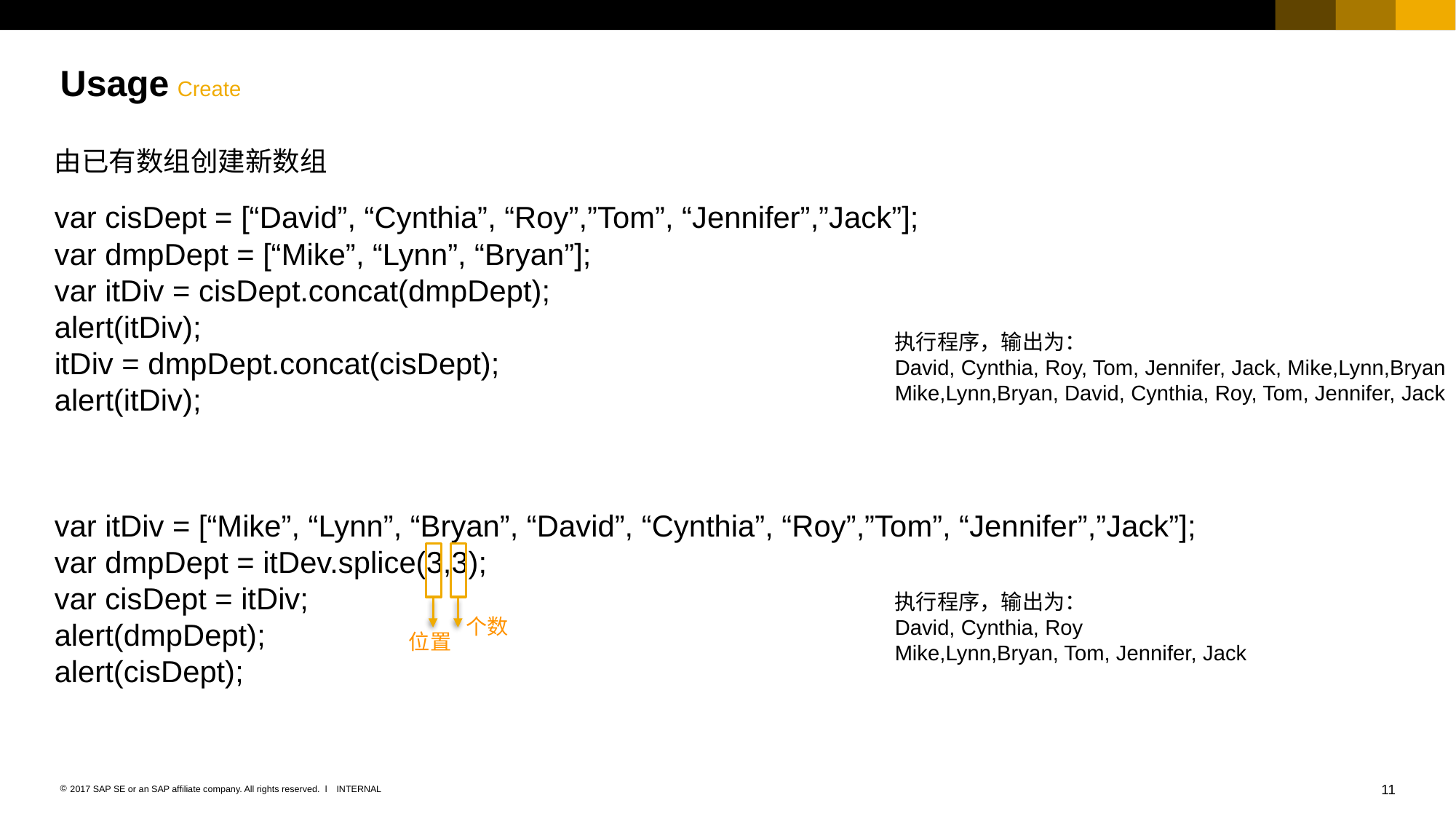

# Usage
Create
由已有数组创建新数组
var cisDept = [“David”, “Cynthia”, “Roy”,”Tom”, “Jennifer”,”Jack”];
var dmpDept = [“Mike”, “Lynn”, “Bryan”];
var itDiv = cisDept.concat(dmpDept);
alert(itDiv);
itDiv = dmpDept.concat(cisDept);
alert(itDiv);
执行程序，输出为：
David, Cynthia, Roy, Tom, Jennifer, Jack, Mike,Lynn,Bryan
Mike,Lynn,Bryan, David, Cynthia, Roy, Tom, Jennifer, Jack
var itDiv = [“Mike”, “Lynn”, “Bryan”, “David”, “Cynthia”, “Roy”,”Tom”, “Jennifer”,”Jack”];
var dmpDept = itDev.splice(3,3);
var cisDept = itDiv;
alert(dmpDept);
alert(cisDept);

位置

个数
执行程序，输出为：
David, Cynthia, Roy
Mike,Lynn,Bryan, Tom, Jennifer, Jack
11